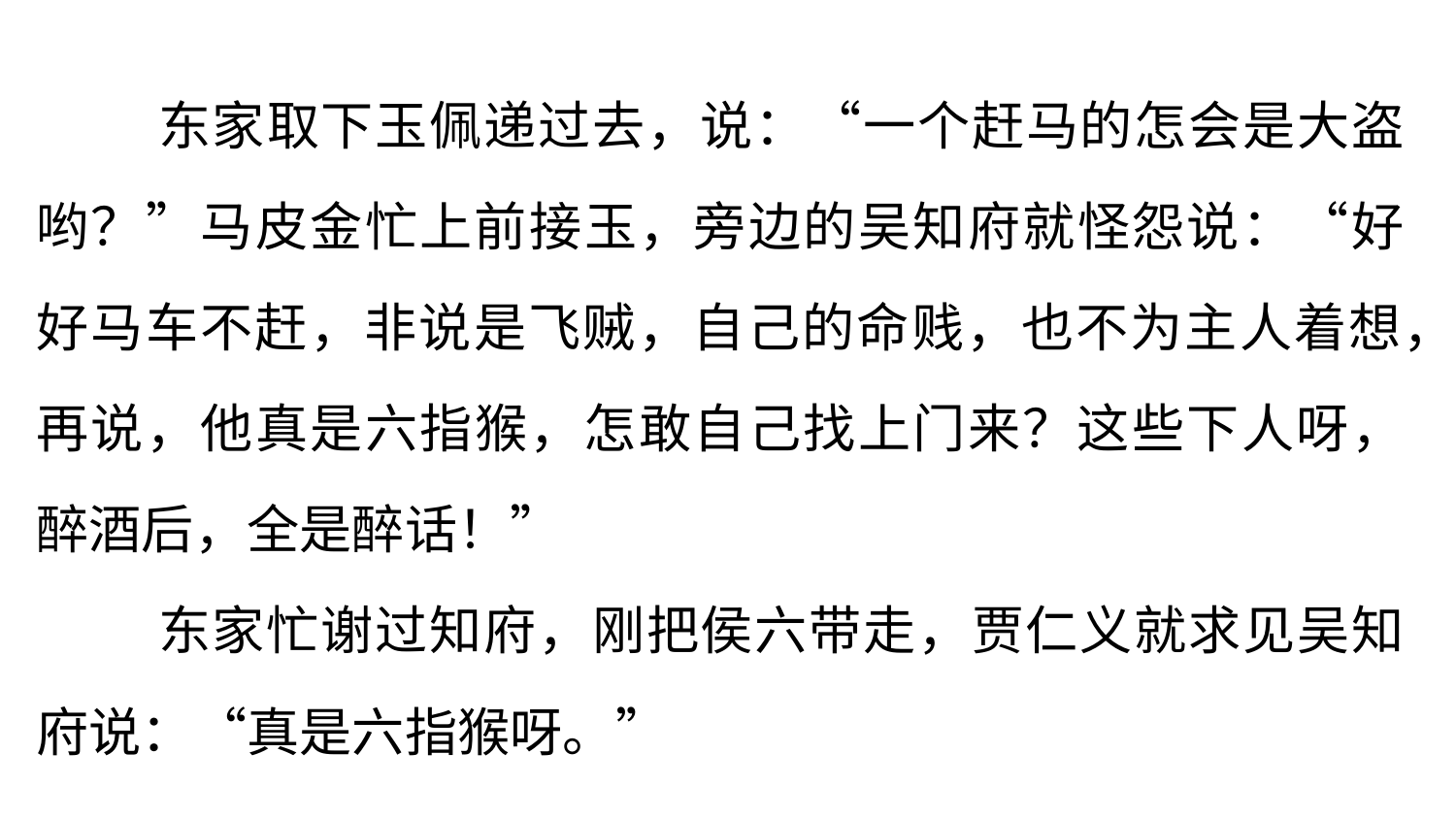

东家取下玉佩递过去，说：“一个赶马的怎会是大盗哟？”马皮金忙上前接玉，旁边的吴知府就怪怨说：“好好马车不赶，非说是飞贼，自己的命贱，也不为主人着想，再说，他真是六指猴，怎敢自己找上门来？这些下人呀，醉酒后，全是醉话！”
        东家忙谢过知府，刚把侯六带走，贾仁义就求见吴知府说：“真是六指猴呀。”